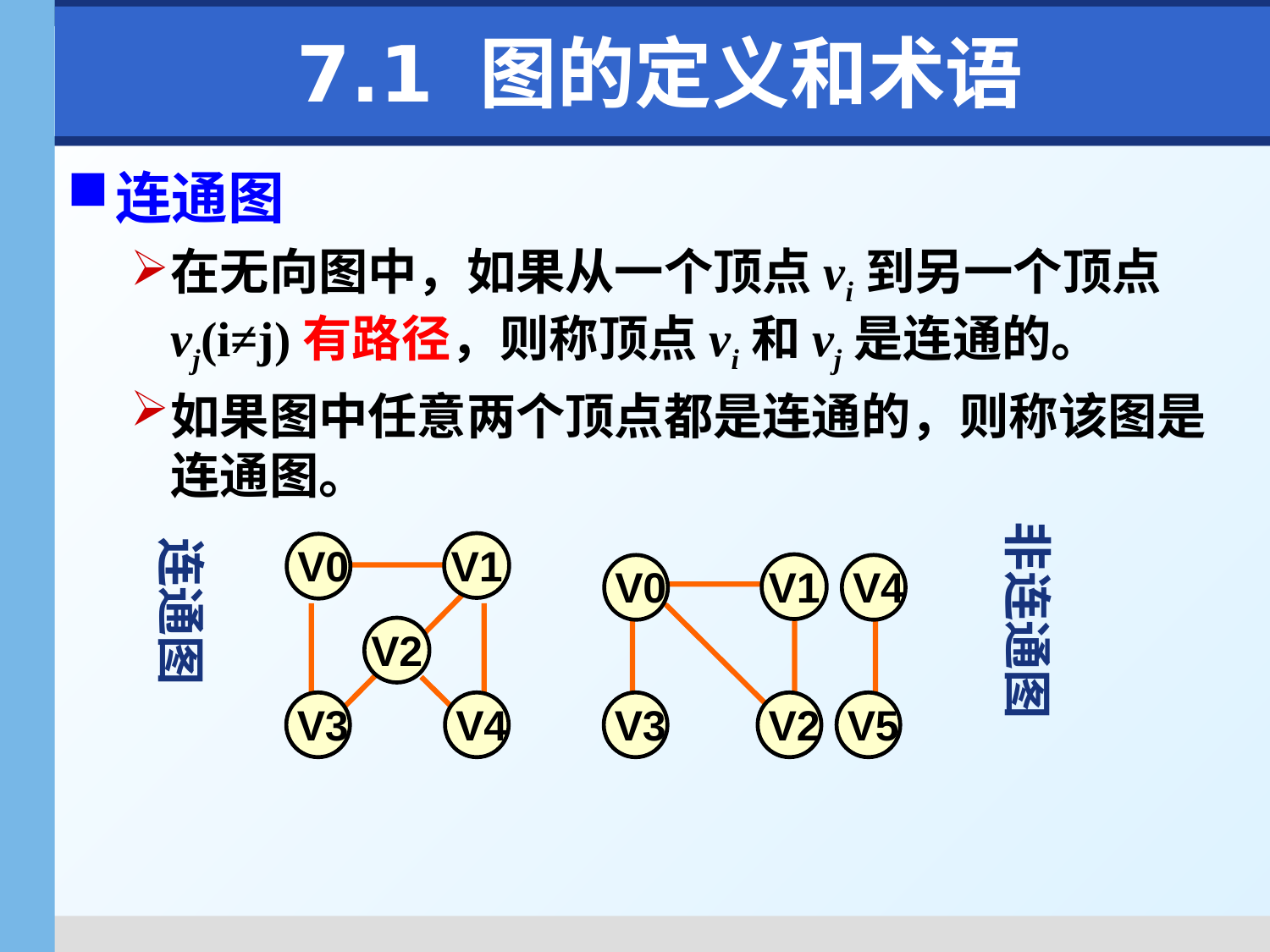

# 7.1 图的定义和术语
连通图
在无向图中，如果从一个顶点vi到另一个顶点vj(i≠j)有路径，则称顶点vi和vj是连通的。
如果图中任意两个顶点都是连通的，则称该图是连通图。

  非连通图
  连通图
 V0

 V1

 V2

 V3

 V4

 V0

 V1

 V3

 V2

 V4

 V5